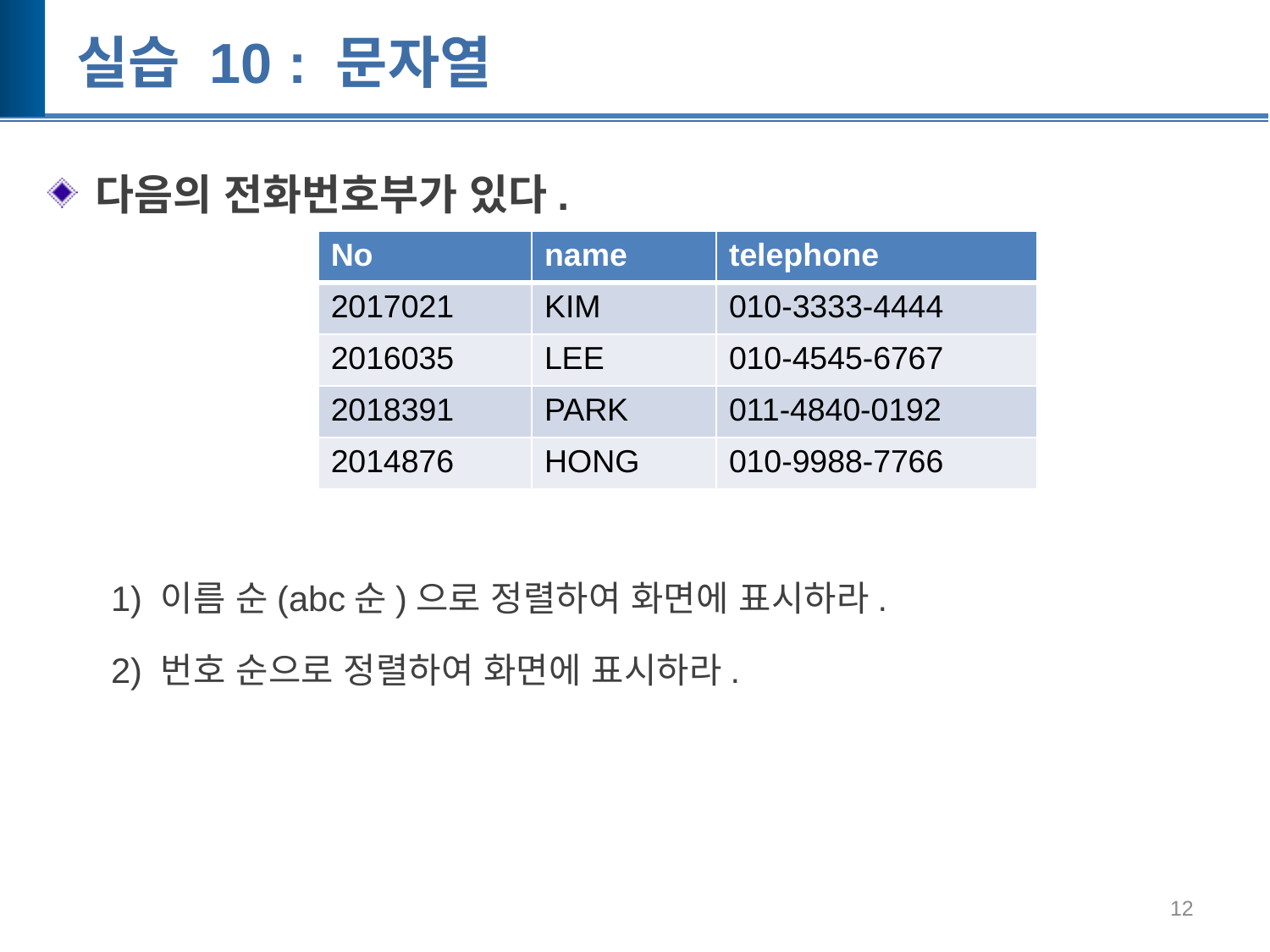

# 실습 10 : 문자열
다음의 전화번호부가 있다.

1) 이름 순(abc순)으로 정렬하여 화면에 표시하라.
2) 번호 순으로 정렬하여 화면에 표시하라.

| No | name | telephone |
| --- | --- | --- |
| 2017021 | KIM | 010-3333-4444 |
| 2016035 | LEE | 010-4545-6767 |
| 2018391 | PARK | 011-4840-0192 |
| 2014876 | HONG | 010-9988-7766 |
12